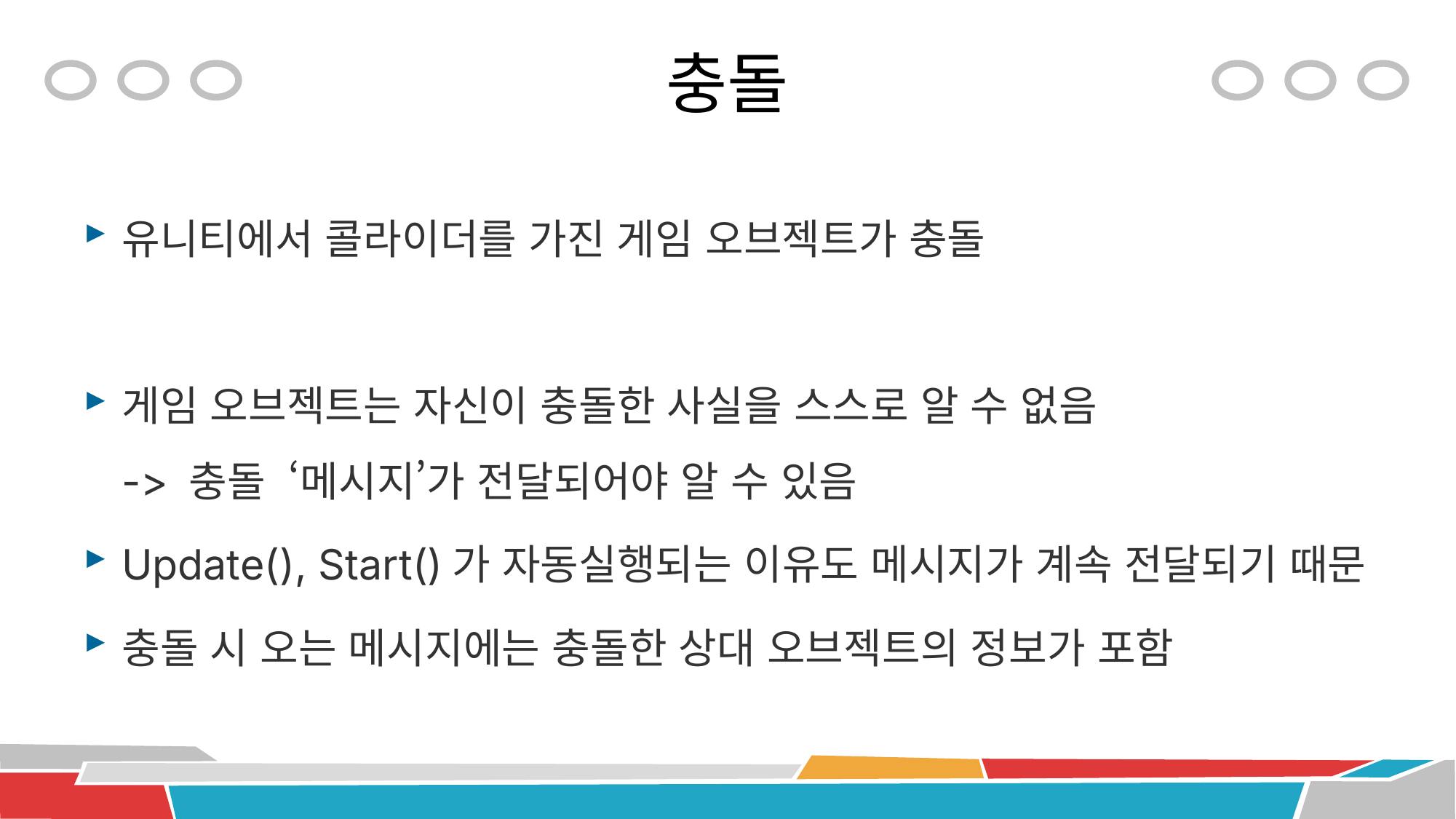

# 충돌
유니티에서 콜라이더를 가진 게임 오브젝트가 충돌

게임 오브젝트는 자신이 충돌한 사실을 스스로 알 수 없음
-> 충돌  ‘메시지’가 전달되어야 알 수 있음
Update(), Start()가 자동실행되는 이유도 메시지가 계속 전달되기 때문
충돌 시 오는 메시지에는 충돌한 상대 오브젝트의 정보가 포함